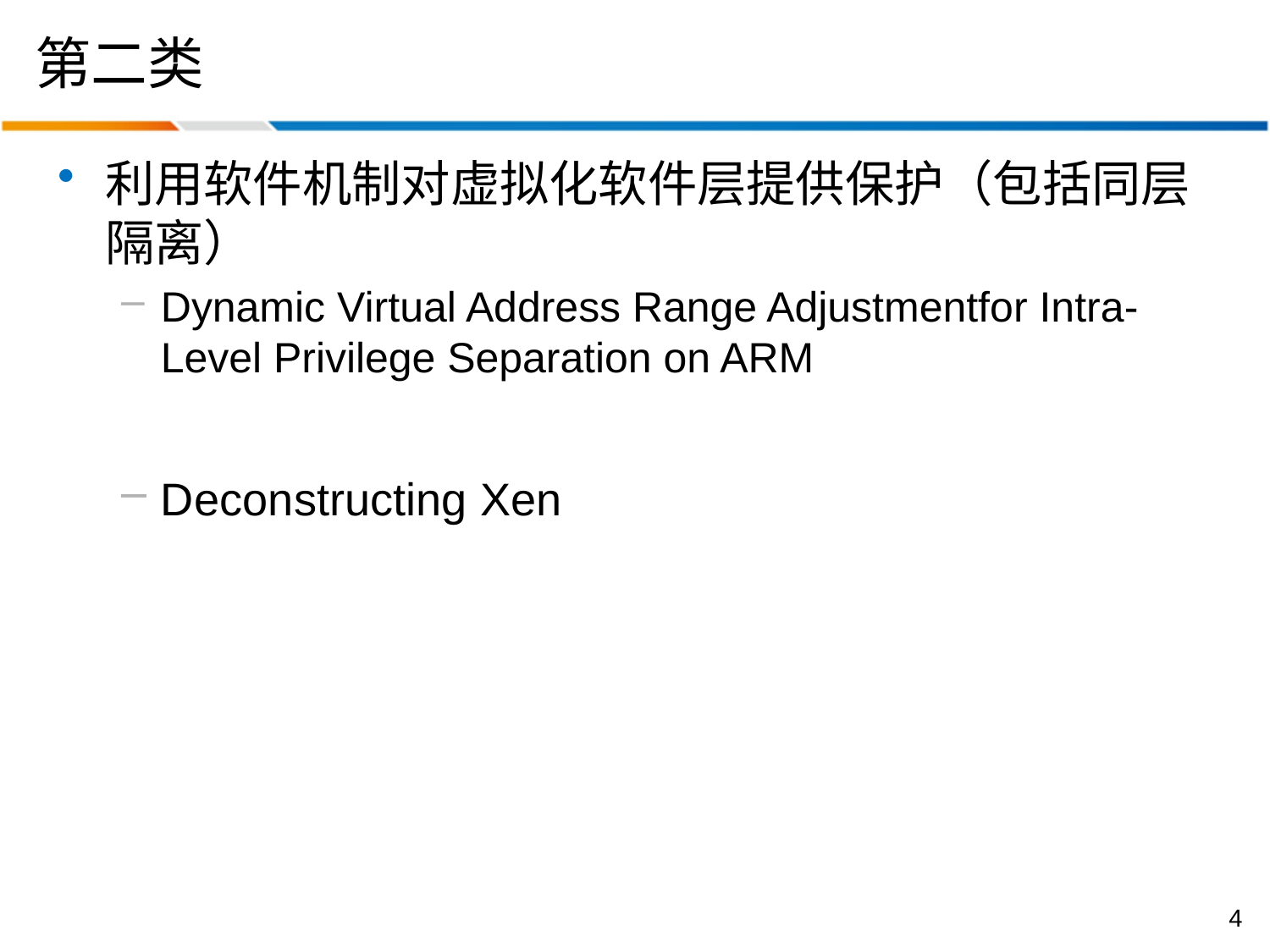

# 第二类
利用软件机制对虚拟化软件层提供保护（包括同层隔离）
Dynamic Virtual Address Range Adjustmentfor Intra-Level Privilege Separation on ARM

Deconstructing Xen
4